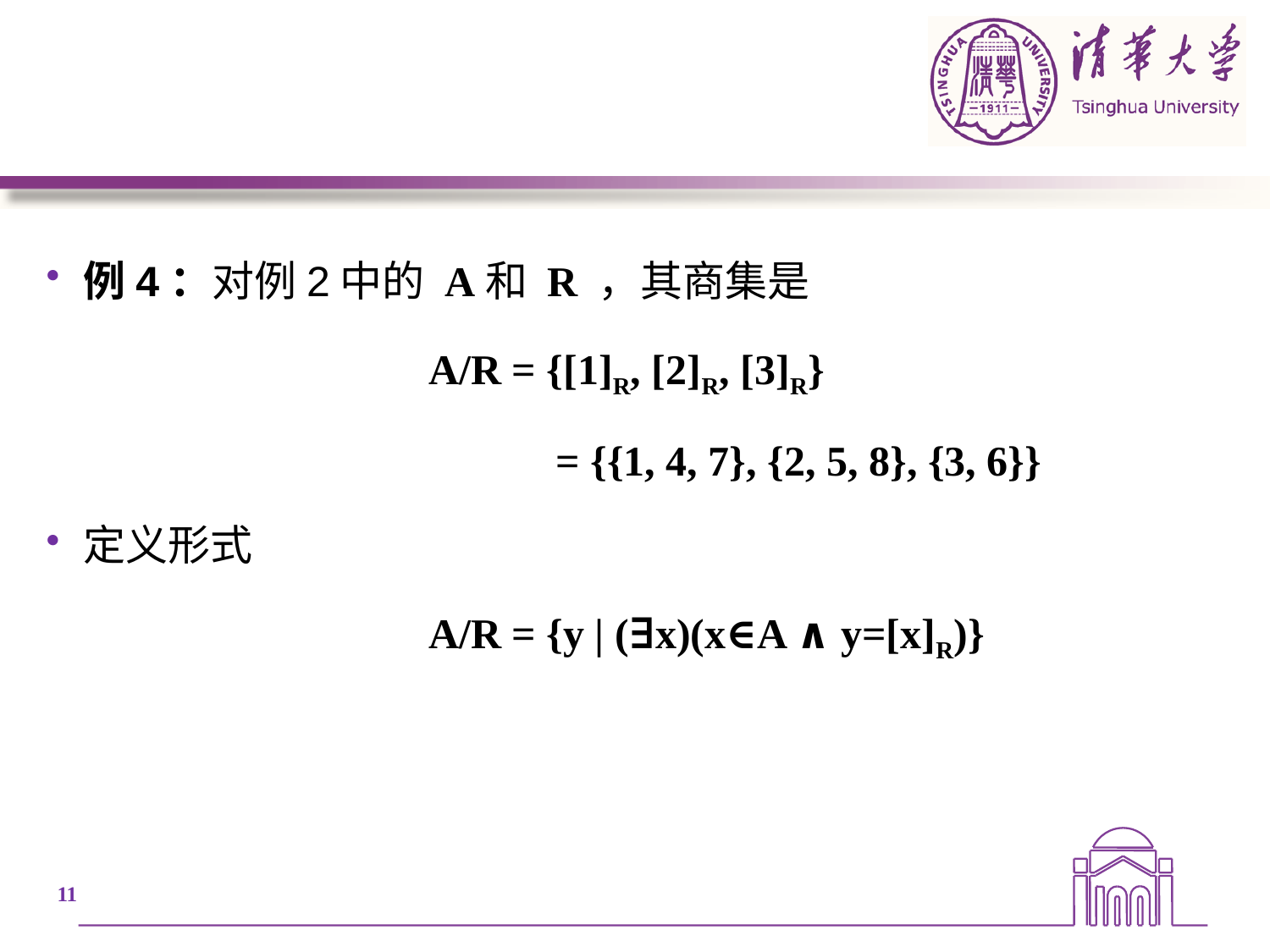

#
例4：对例2中的 A和 R ，其商集是
			A/R = {[1]R, [2]R, [3]R}
				= {{1, 4, 7}, {2, 5, 8}, {3, 6}}
定义形式
			A/R = {y | (∃x)(x∈A ∧ y=[x]R)}